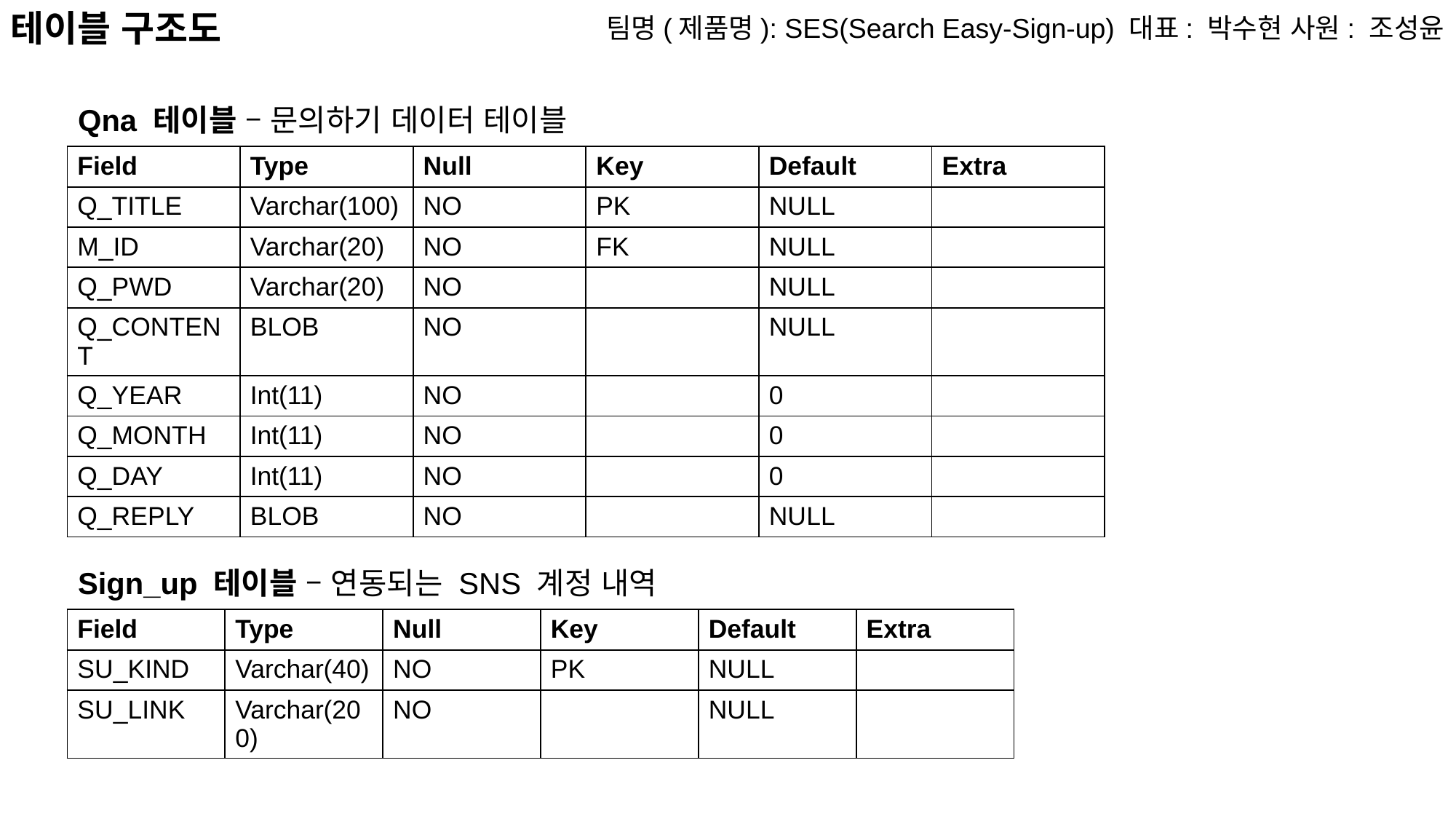

테이블 구조도
팀명(제품명): SES(Search Easy-Sign-up) 대표: 박수현 사원: 조성윤
Qna 테이블 – 문의하기 데이터 테이블
| Field | Type | Null | Key | Default | Extra |
| --- | --- | --- | --- | --- | --- |
| Q\_TITLE | Varchar(100) | NO | PK | NULL |  |
| M\_ID | Varchar(20) | NO | FK | NULL |  |
| Q\_PWD | Varchar(20) | NO |  | NULL |  |
| Q\_CONTENT | BLOB | NO |  | NULL |  |
| Q\_YEAR | Int(11) | NO |  | 0 |  |
| Q\_MONTH | Int(11) | NO |  | 0 |  |
| Q\_DAY | Int(11) | NO |  | 0 |  |
| Q\_REPLY | BLOB | NO |  | NULL |  |
Sign_up 테이블 – 연동되는 SNS 계정 내역
| Field | Type | Null | Key | Default | Extra |
| --- | --- | --- | --- | --- | --- |
| SU\_KIND | Varchar(40) | NO | PK | NULL |  |
| SU\_LINK | Varchar(200) | NO |  | NULL |  |